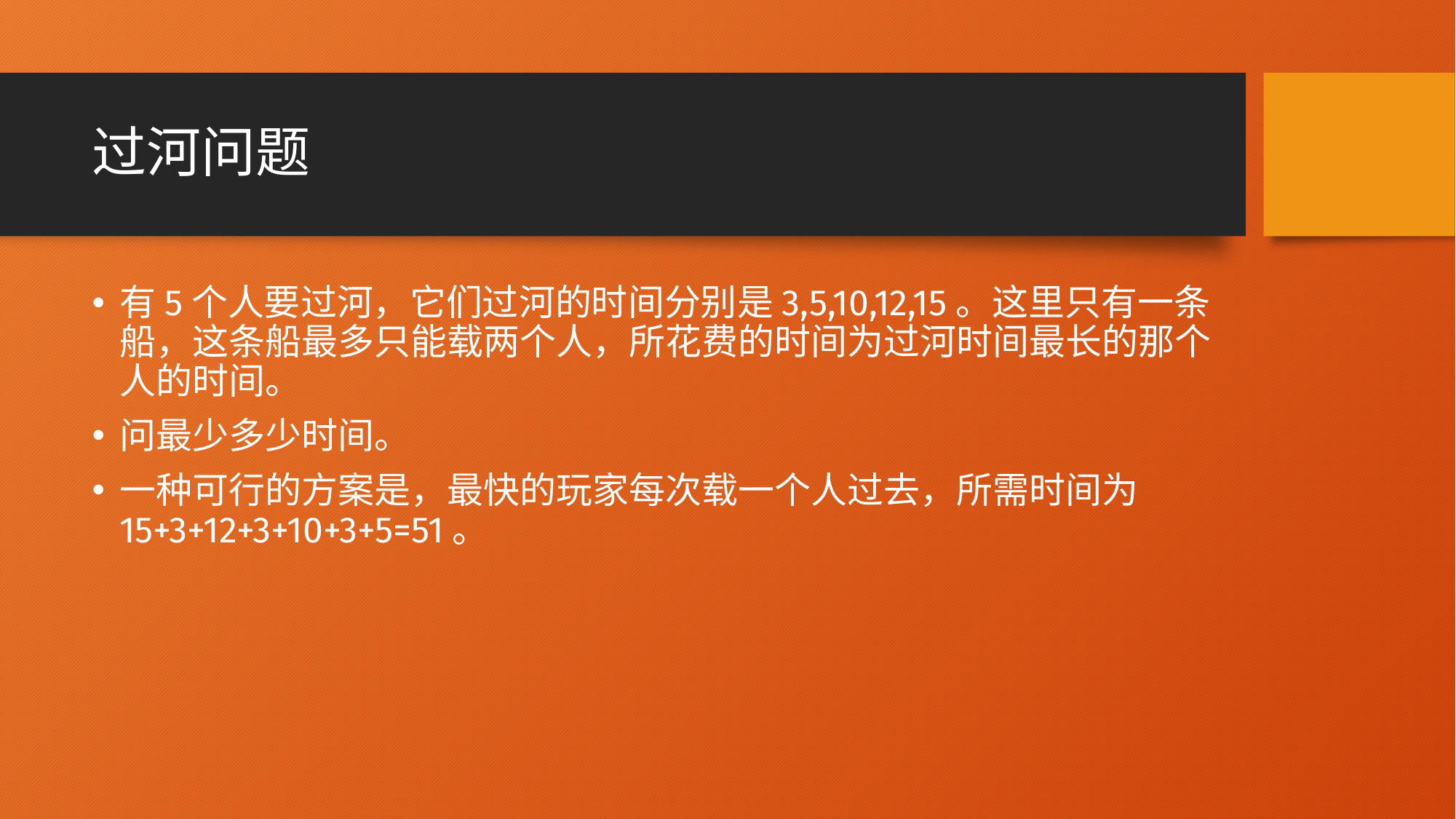

# 过河问题
有5个人要过河，它们过河的时间分别是3,5,10,12,15。这里只有一条船，这条船最多只能载两个人，所花费的时间为过河时间最长的那个人的时间。
问最少多少时间。
一种可行的方案是，最快的玩家每次载一个人过去，所需时间为15+3+12+3+10+3+5=51。